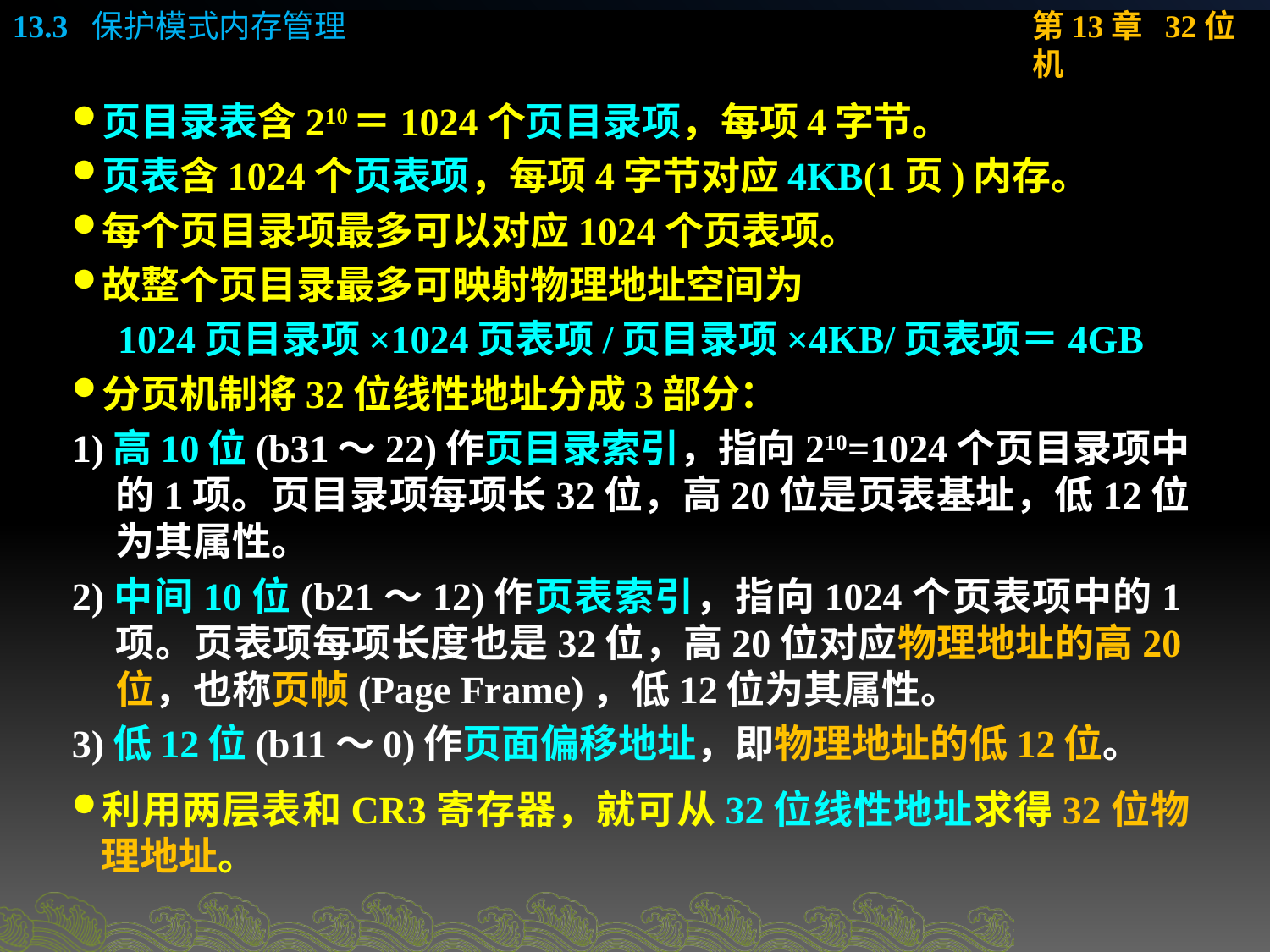

页目录表含210＝1024个页目录项，每项4字节。
页表含1024个页表项，每项4字节对应4KB(1页)内存。
每个页目录项最多可以对应1024个页表项。
故整个页目录最多可映射物理地址空间为
1024页目录项×1024页表项/页目录项×4KB/页表项＝4GB
分页机制将32位线性地址分成3部分：
1)高10位(b31～22)作页目录索引，指向210=1024个页目录项中的1项。页目录项每项长32位，高20位是页表基址，低12位为其属性。
2)中间10位(b21～12)作页表索引，指向1024个页表项中的1项。页表项每项长度也是32位，高20位对应物理地址的高20位，也称页帧(Page Frame)，低12位为其属性。
3)低12位(b11～0)作页面偏移地址，即物理地址的低12位。
利用两层表和CR3寄存器，就可从32位线性地址求得32位物理地址。